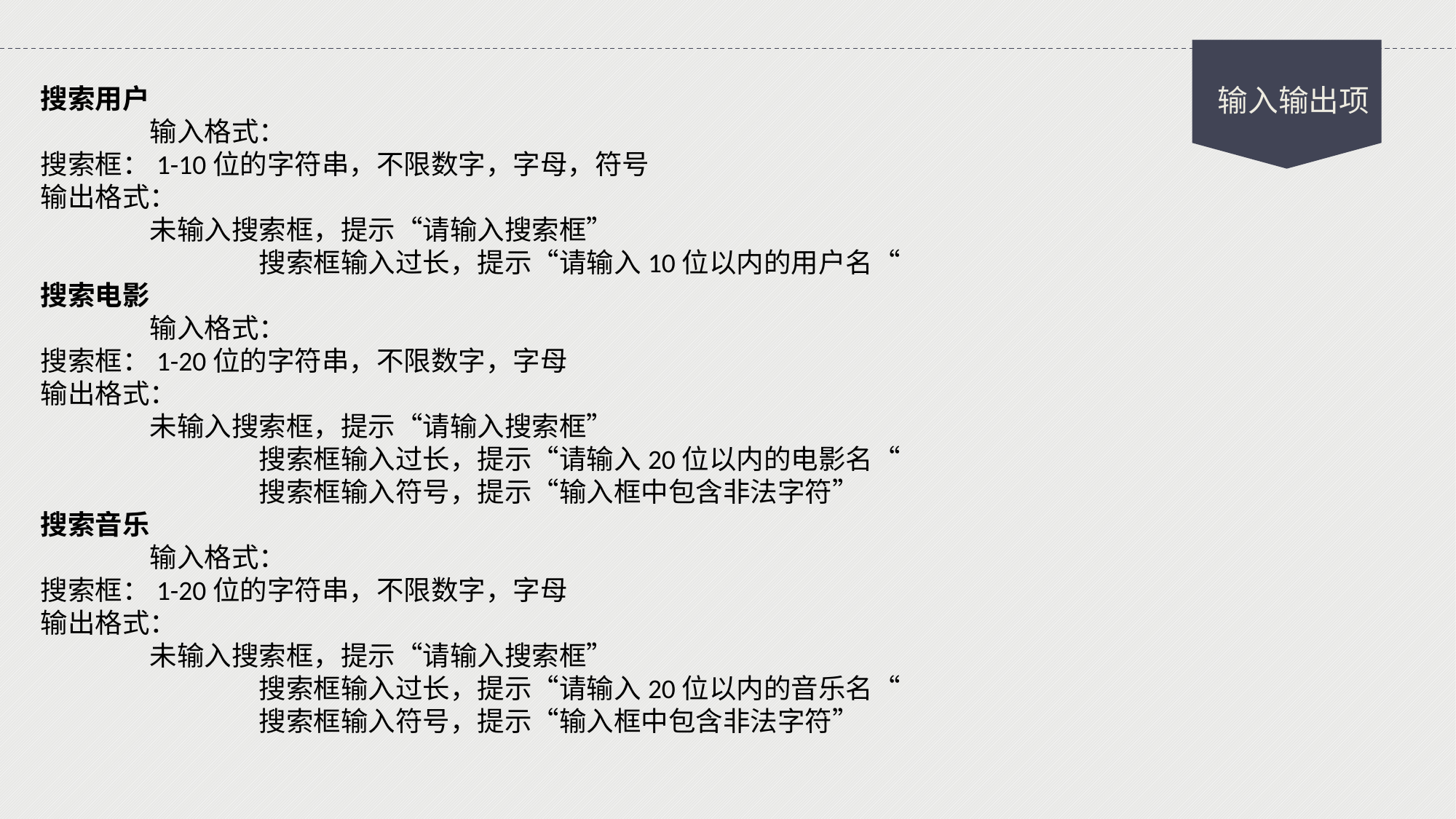

搜索用户
	输入格式：
搜索框：1-10位的字符串，不限数字，字母，符号
输出格式：
	未输入搜索框，提示“请输入搜索框”
		搜索框输入过长，提示“请输入10位以内的用户名“
搜索电影
	输入格式：
搜索框：1-20位的字符串，不限数字，字母
输出格式：
	未输入搜索框，提示“请输入搜索框”
		搜索框输入过长，提示“请输入20位以内的电影名“
		搜索框输入符号，提示“输入框中包含非法字符”
搜索音乐
	输入格式：
搜索框：1-20位的字符串，不限数字，字母
输出格式：
	未输入搜索框，提示“请输入搜索框”
		搜索框输入过长，提示“请输入20位以内的音乐名“
		搜索框输入符号，提示“输入框中包含非法字符”
输入输出项